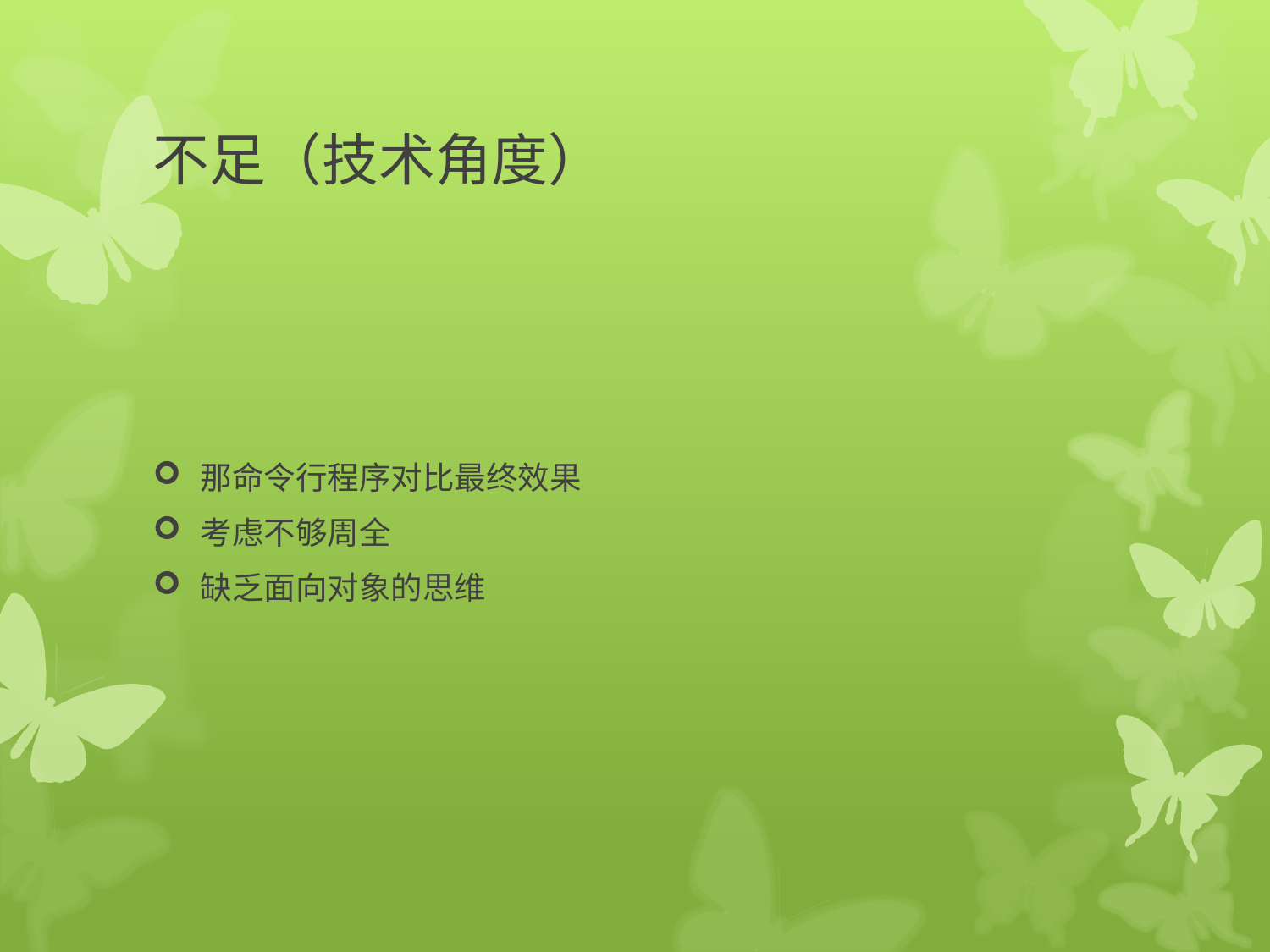

# 不足（技术角度）
那命令行程序对比最终效果
考虑不够周全
缺乏面向对象的思维